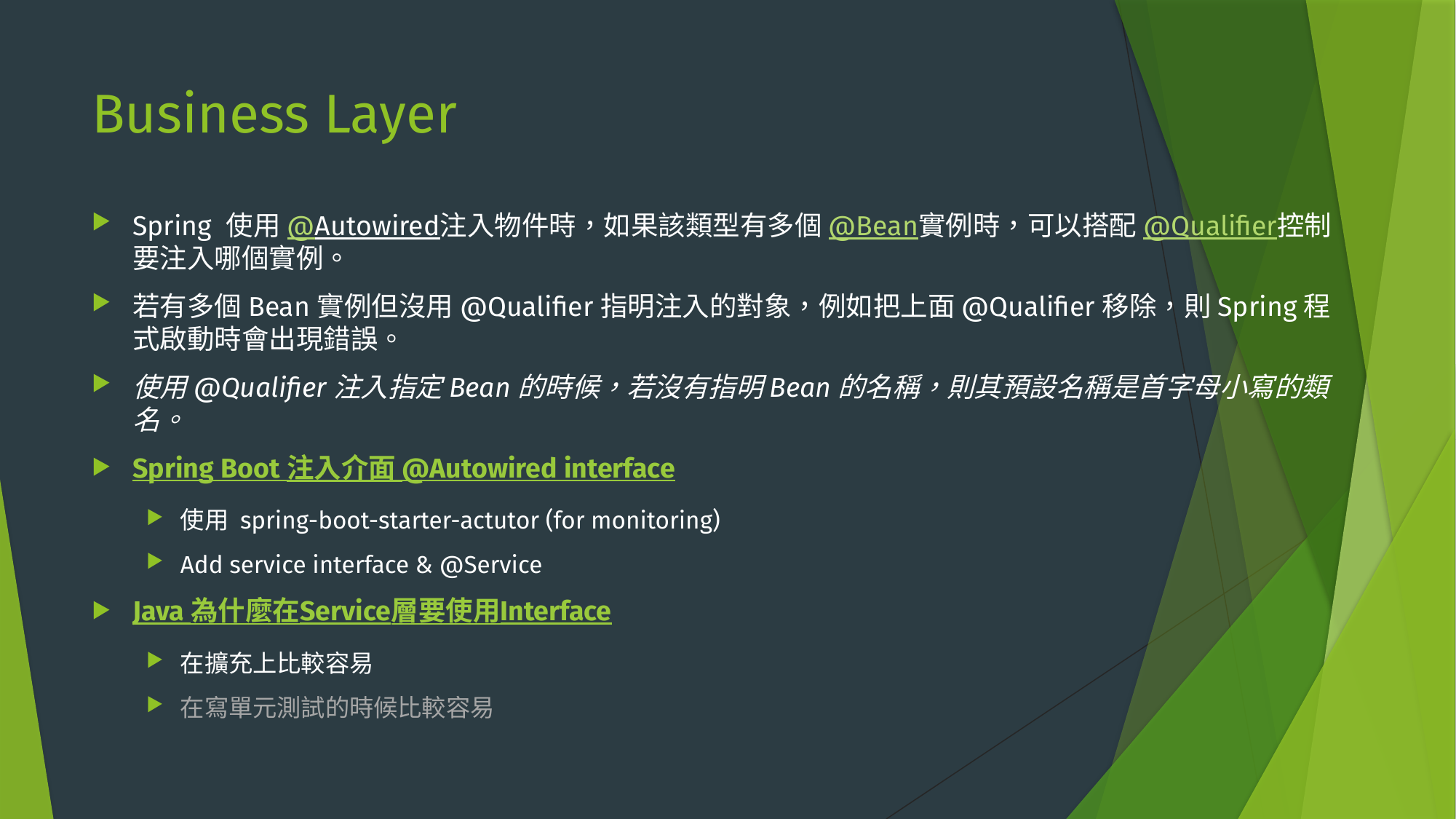

# Business Layer
Spring 使用@Autowired注入物件時，如果該類型有多個@Bean實例時，可以搭配@Qualifier控制要注入哪個實例。
若有多個Bean實例但沒用@Qualifier指明注入的對象，例如把上面@Qualifier移除，則Spring程式啟動時會出現錯誤。
使用@Qualifier注入指定Bean的時候，若沒有指明Bean的名稱，則其預設名稱是首字母小寫的類名。
Spring Boot 注入介面 @Autowired interface
使用 spring-boot-starter-actutor (for monitoring)
Add service interface & @Service
Java 為什麼在Service層要使用Interface
在擴充上比較容易
在寫單元測試的時候比較容易